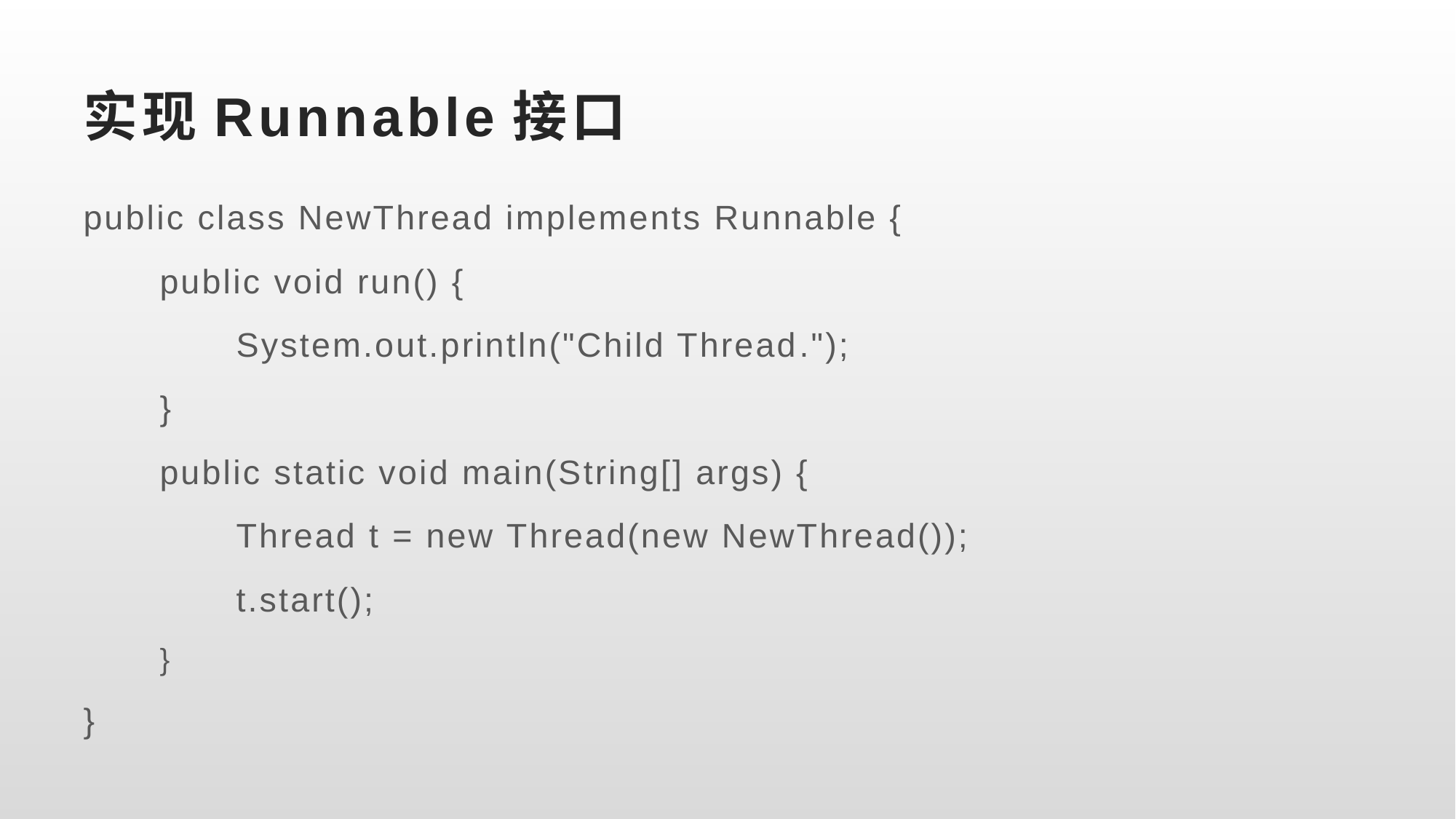

# 实现Runnable接口
public class NewThread implements Runnable {
	public void run() {
		System.out.println("Child Thread.");
	}
	public static void main(String[] args) {
		Thread t = new Thread(new NewThread());
		t.start();
	}
}